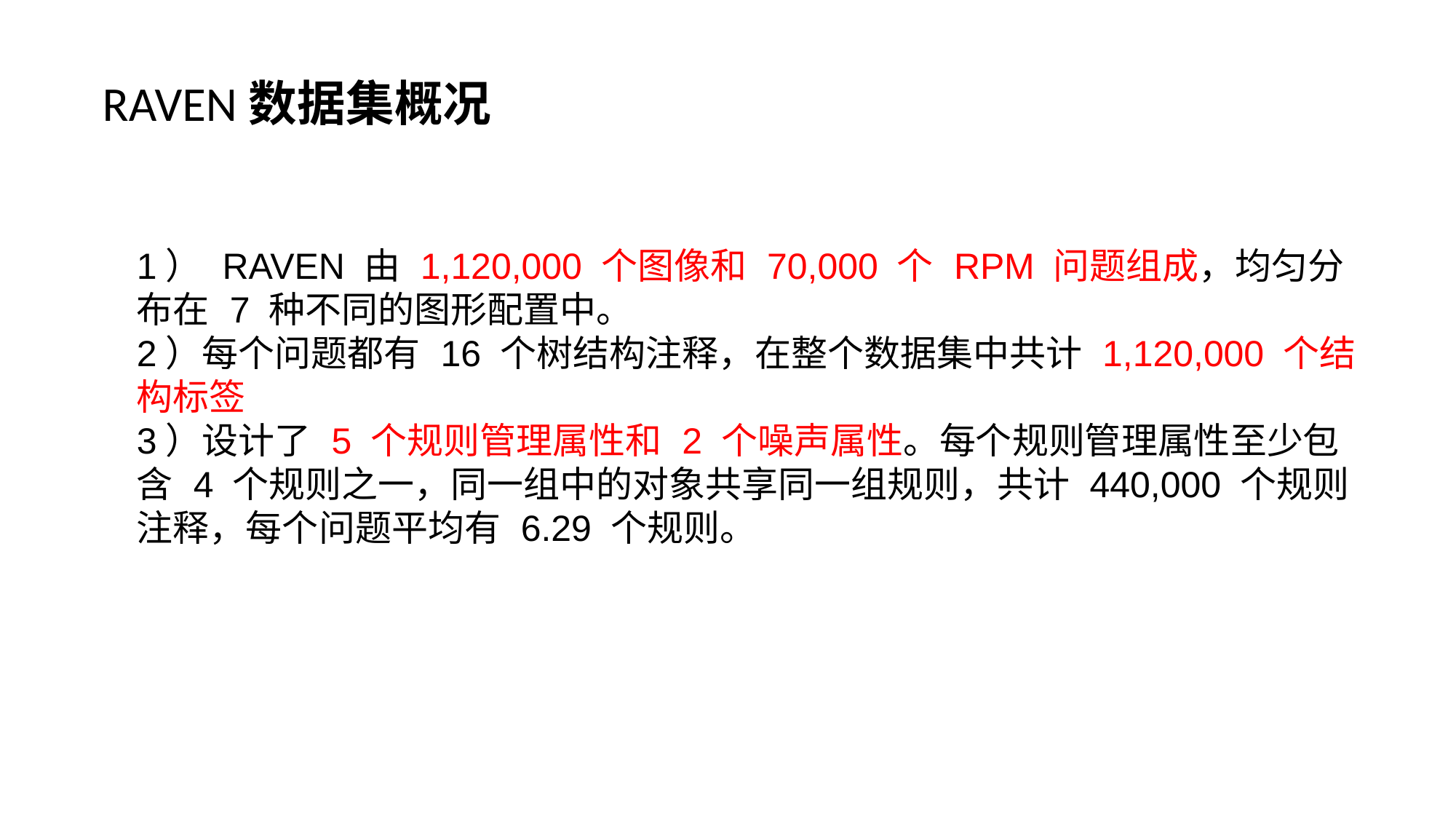

RAVEN数据集概况
1） RAVEN 由 1,120,000 个图像和 70,000 个 RPM 问题组成，均匀分布在 7 种不同的图形配置中。
2）每个问题都有 16 个树结构注释，在整个数据集中共计 1,120,000 个结构标签
3）设计了 5 个规则管理属性和 2 个噪声属性。每个规则管理属性至少包含 4 个规则之一，同一组中的对象共享同一组规则，共计 440,000 个规则注释，每个问题平均有 6.29 个规则。